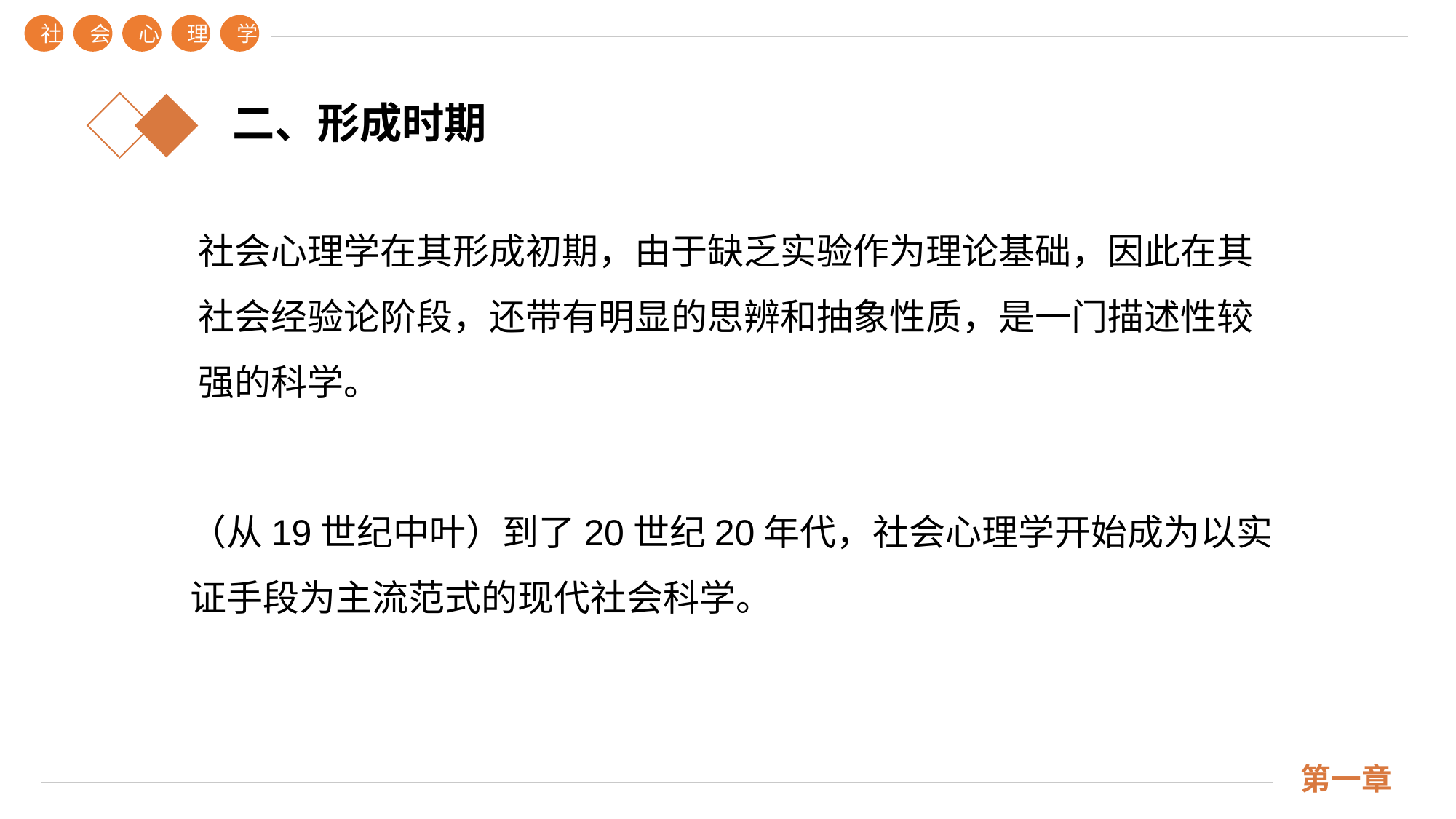

社
会
心
理
学
二、形成时期

社会心理学在其形成初期，由于缺乏实验作为理论基础，因此在其社会经验论阶段，还带有明显的思辨和抽象性质，是一门描述性较强的科学。
（从19世纪中叶）到了20世纪20年代，社会心理学开始成为以实证手段为主流范式的现代社会科学。
第一章